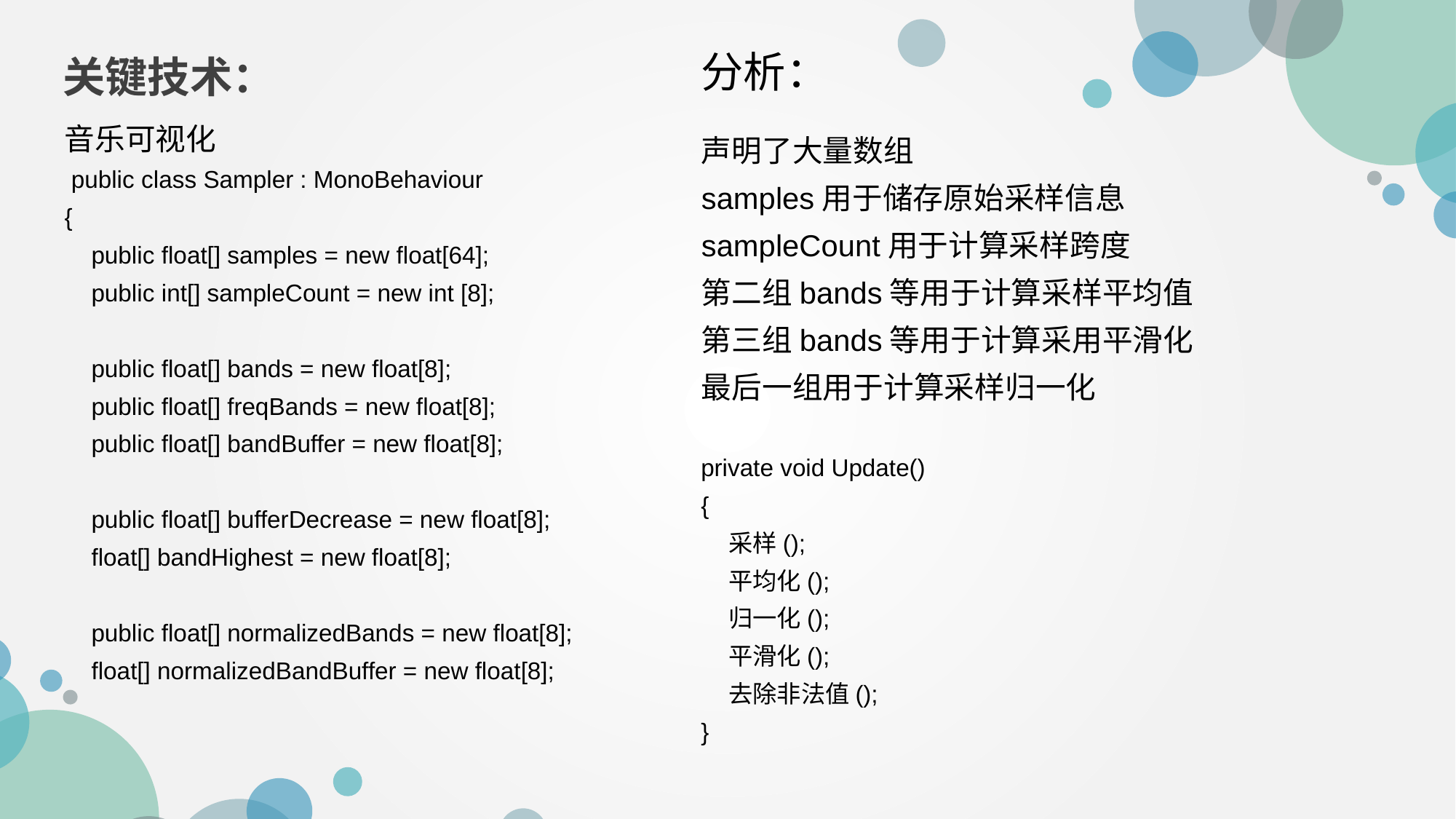

关键技术：

分析：
音乐可视化
声明了大量数组
samples用于储存原始采样信息
sampleCount用于计算采样跨度
第二组bands等用于计算采样平均值
第三组bands等用于计算采用平滑化
最后一组用于计算采样归一化

 public class Sampler : MonoBehaviour
{
    public float[] samples = new float[64];
    public int[] sampleCount = new int [8];

    public float[] bands = new float[8];
    public float[] freqBands = new float[8];
    public float[] bandBuffer = new float[8];

    public float[] bufferDecrease = new float[8];
    float[] bandHighest = new float[8];

    public float[] normalizedBands = new float[8];
    float[] normalizedBandBuffer = new float[8];
private void Update()
{
    采样();
    平均化();
    归一化();
    平滑化();
    去除非法值();
}